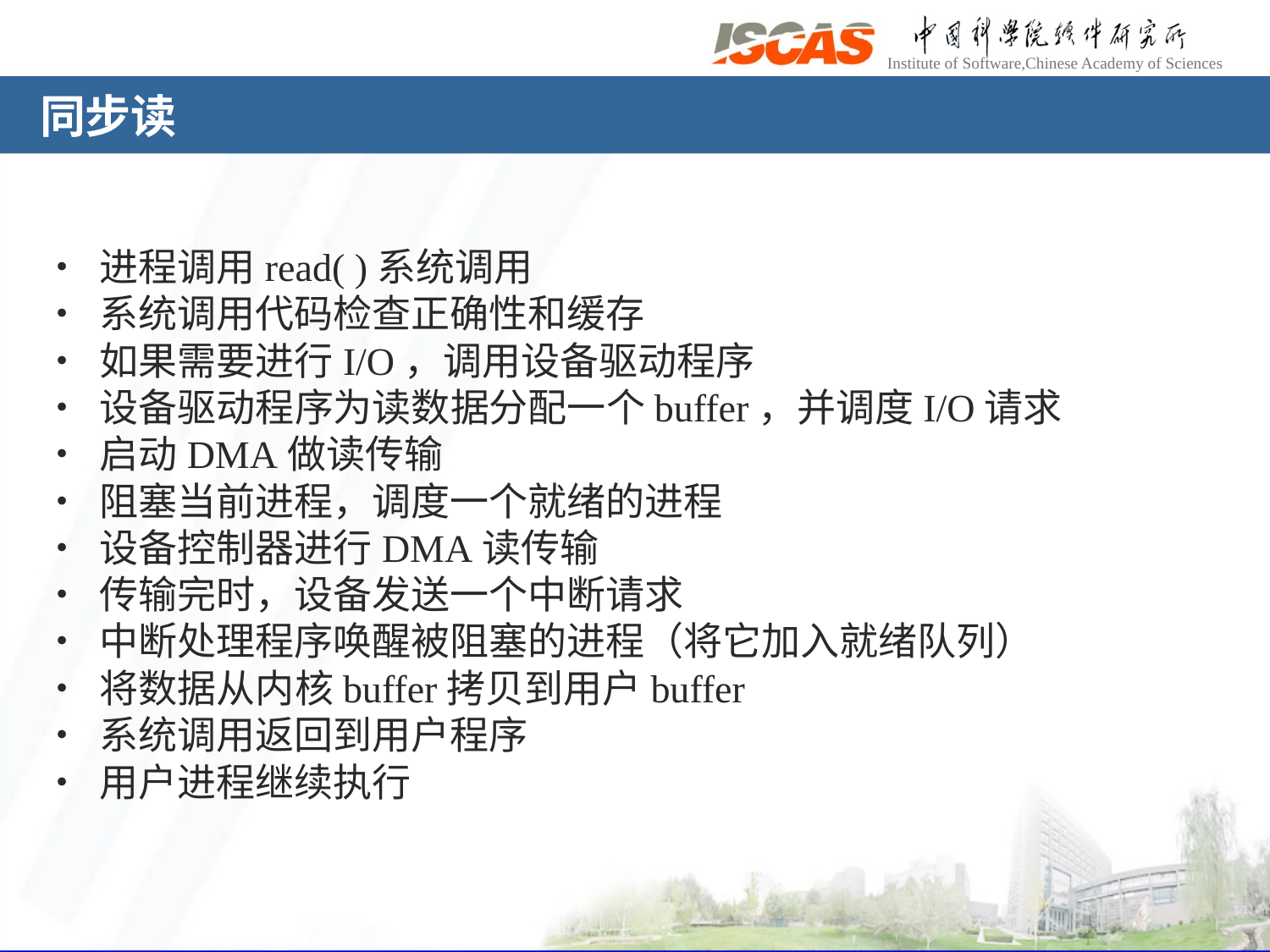

# 同步读
• 进程调用read( )系统调用
• 系统调用代码检查正确性和缓存
• 如果需要进行I/O，调用设备驱动程序
• 设备驱动程序为读数据分配一个buffer，并调度I/O请求
• 启动DMA做读传输
• 阻塞当前进程，调度一个就绪的进程
• 设备控制器进行DMA读传输
• 传输完时，设备发送一个中断请求
• 中断处理程序唤醒被阻塞的进程（将它加入就绪队列）
• 将数据从内核buffer拷贝到用户buffer
• 系统调用返回到用户程序
• 用户进程继续执行